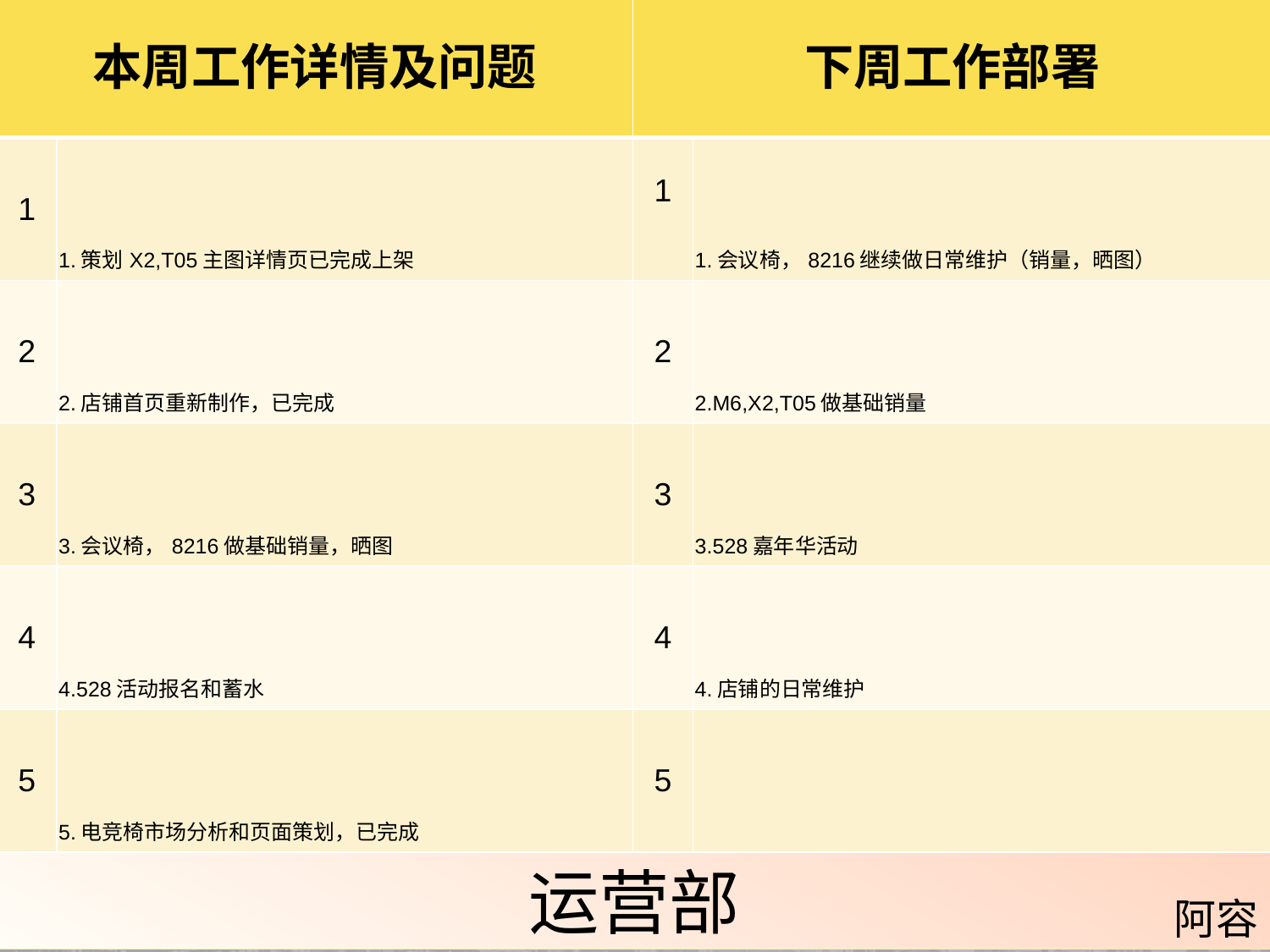

| 本周工作详情及问题 |  | 下周工作部署 |  |
| --- | --- | --- | --- |
| 1 | 1.策划X2,T05主图详情页已完成上架 | 1 | 1.会议椅，8216继续做日常维护（销量，晒图） |
| 2 | 2.店铺首页重新制作，已完成 | 2 | 2.M6,X2,T05做基础销量 |
| 3 | 3.会议椅，8216做基础销量，晒图 | 3 | 3.528嘉年华活动 |
| 4 | 4.528活动报名和蓄水 | 4 | 4.店铺的日常维护 |
| 5 | 5.电竞椅市场分析和页面策划，已完成 | 5 |  |
运营部
阿容